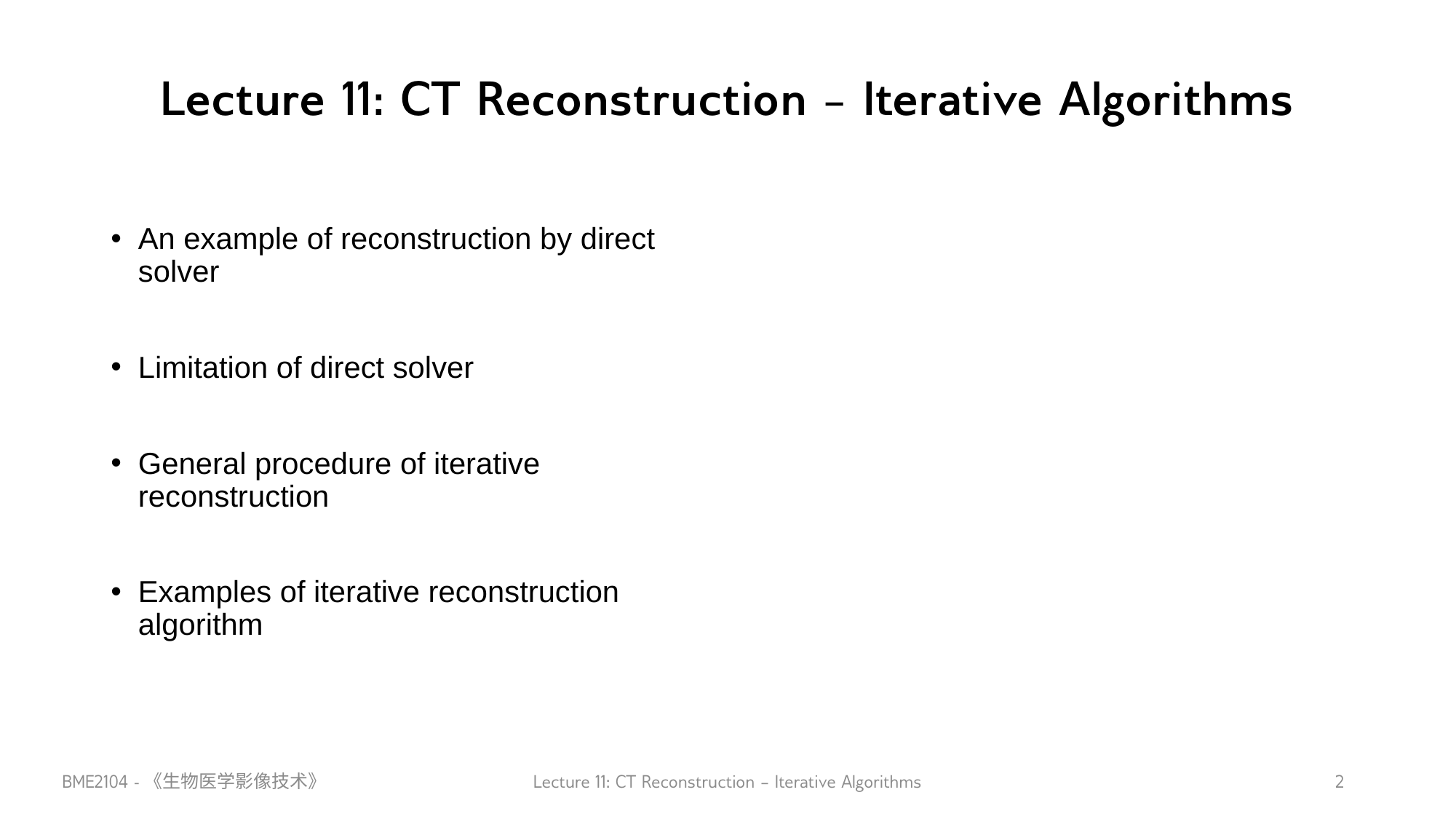

# Lecture 11: CT Reconstruction – Iterative Algorithms
An example of reconstruction by direct solver

Limitation of direct solver

General procedure of iterative reconstruction

Examples of iterative reconstruction algorithm
BME2104 -《生物医学影像技术》
Lecture 11: CT Reconstruction – Iterative Algorithms
2